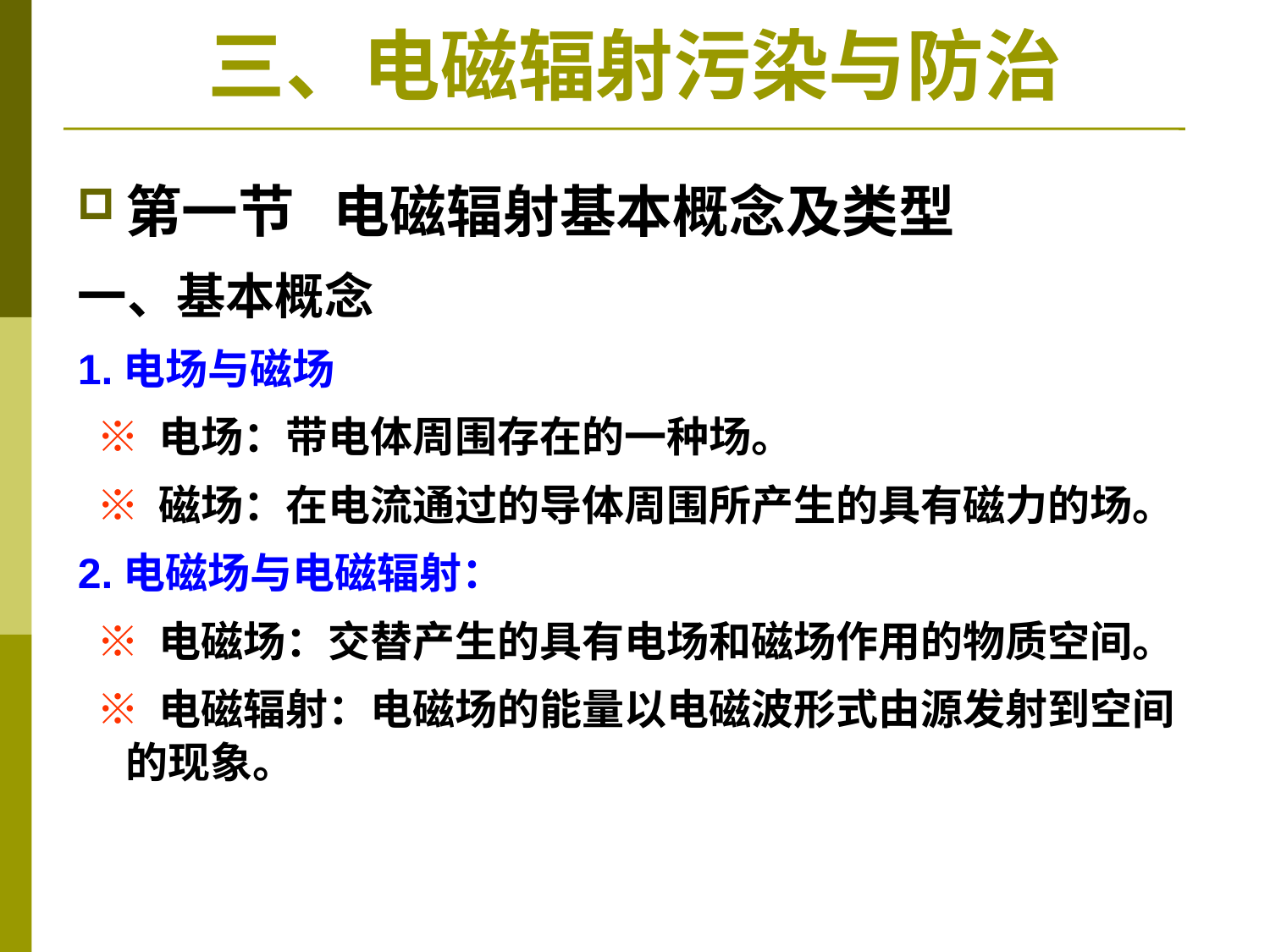

# 三、电磁辐射污染与防治
第一节   电磁辐射基本概念及类型
一、基本概念
1.电场与磁场
  ※ 电场：带电体周围存在的一种场。
  ※ 磁场：在电流通过的导体周围所产生的具有磁力的场。
2.电磁场与电磁辐射：
  ※ 电磁场：交替产生的具有电场和磁场作用的物质空间。
  ※ 电磁辐射：电磁场的能量以电磁波形式由源发射到空间的现象。